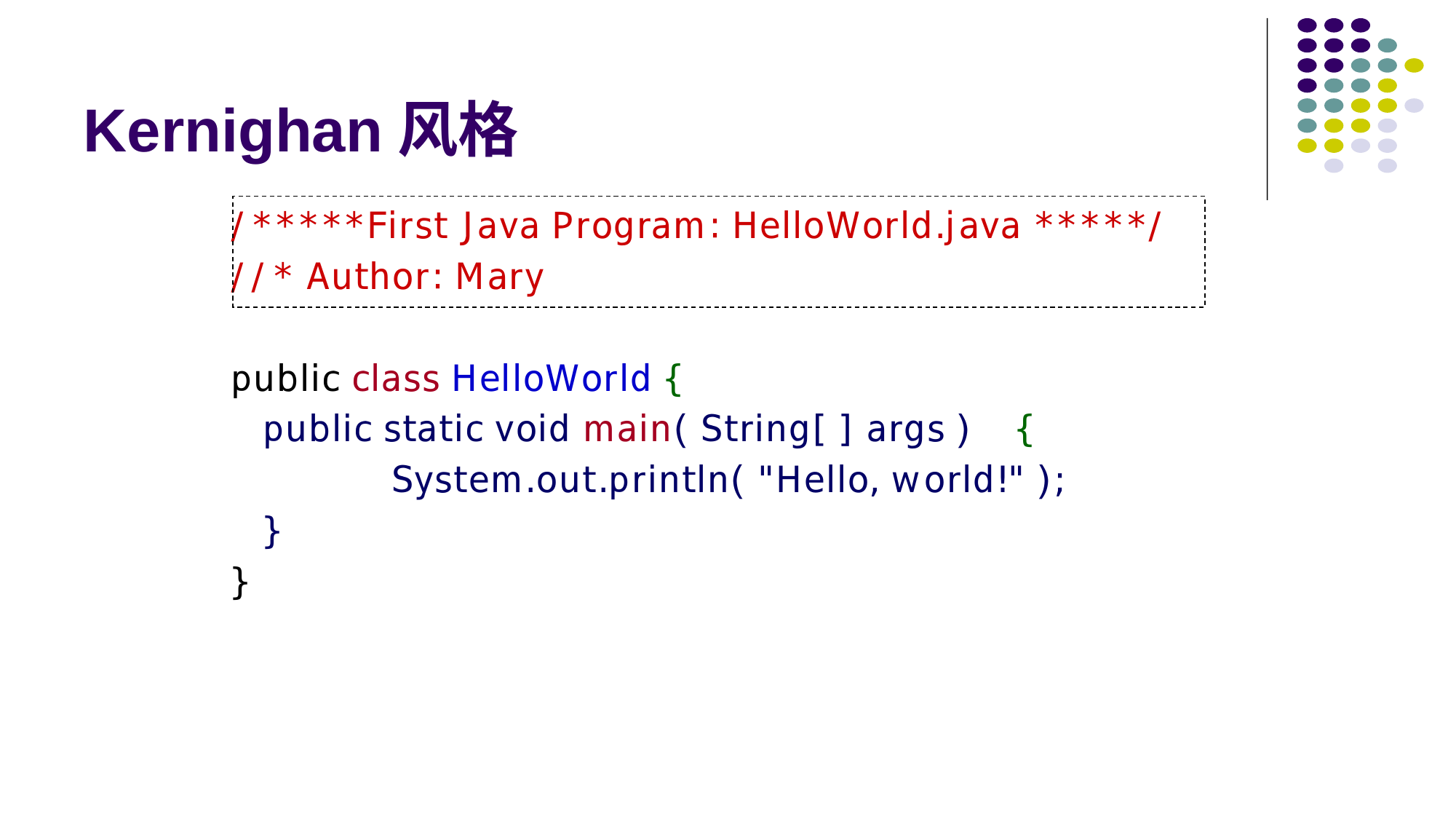

# Kernighan风格
/*****First Java Program: HelloWorld.java *****/
//* Author: Mary

public class HelloWorld {
   public static void main( String[ ] args )    {
		 System.out.println( "Hello, world!" );
   }
}

51